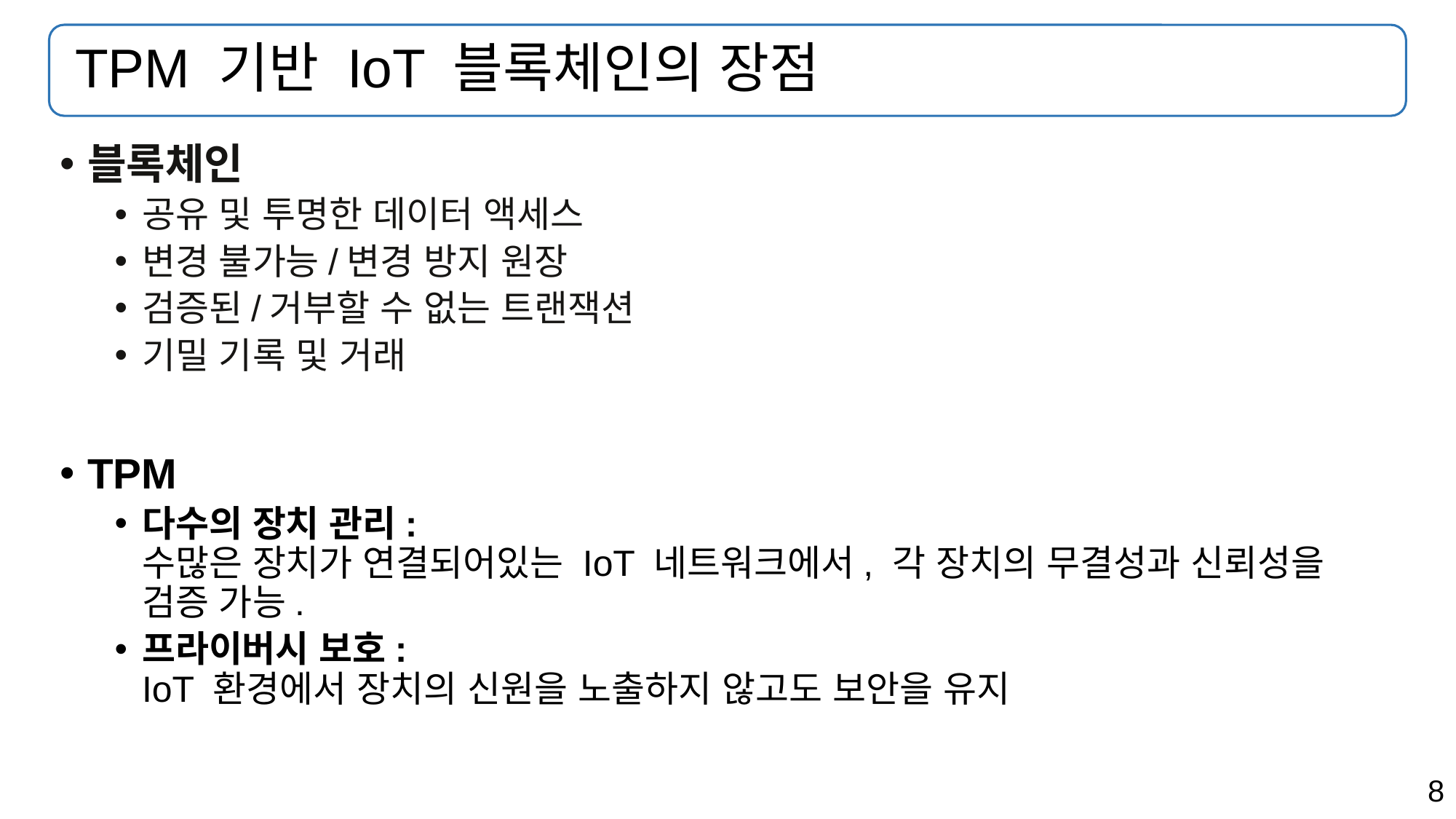

# TPM 기반 IoT 블록체인의 장점
블록체인
공유 및 투명한 데이터 액세스
변경 불가능/변경 방지 원장
검증된/거부할 수 없는 트랜잭션
기밀 기록 및 거래

TPM
다수의 장치 관리:
수많은 장치가 연결되어있는 IoT 네트워크에서, 각 장치의 무결성과 신뢰성을 검증 가능.
프라이버시 보호:
IoT 환경에서 장치의 신원을 노출하지 않고도 보안을 유지